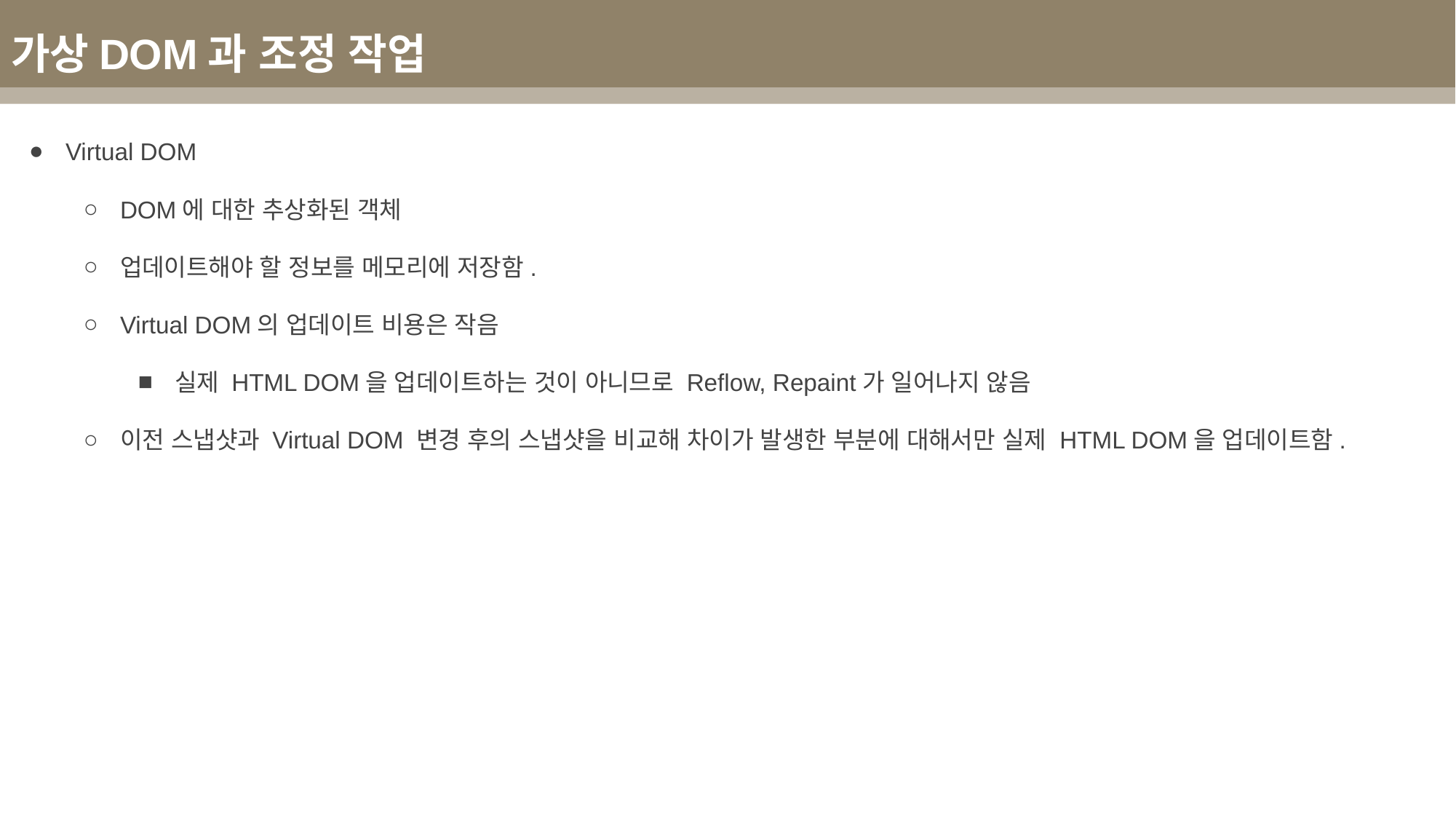

가상DOM과 조정 작업
Virtual DOM
DOM에 대한 추상화된 객체
업데이트해야 할 정보를 메모리에 저장함.
Virtual DOM의 업데이트 비용은 작음
실제 HTML DOM을 업데이트하는 것이 아니므로 Reflow, Repaint가 일어나지 않음
이전 스냅샷과 Virtual DOM 변경 후의 스냅샷을 비교해 차이가 발생한 부분에 대해서만 실제 HTML DOM을 업데이트함.